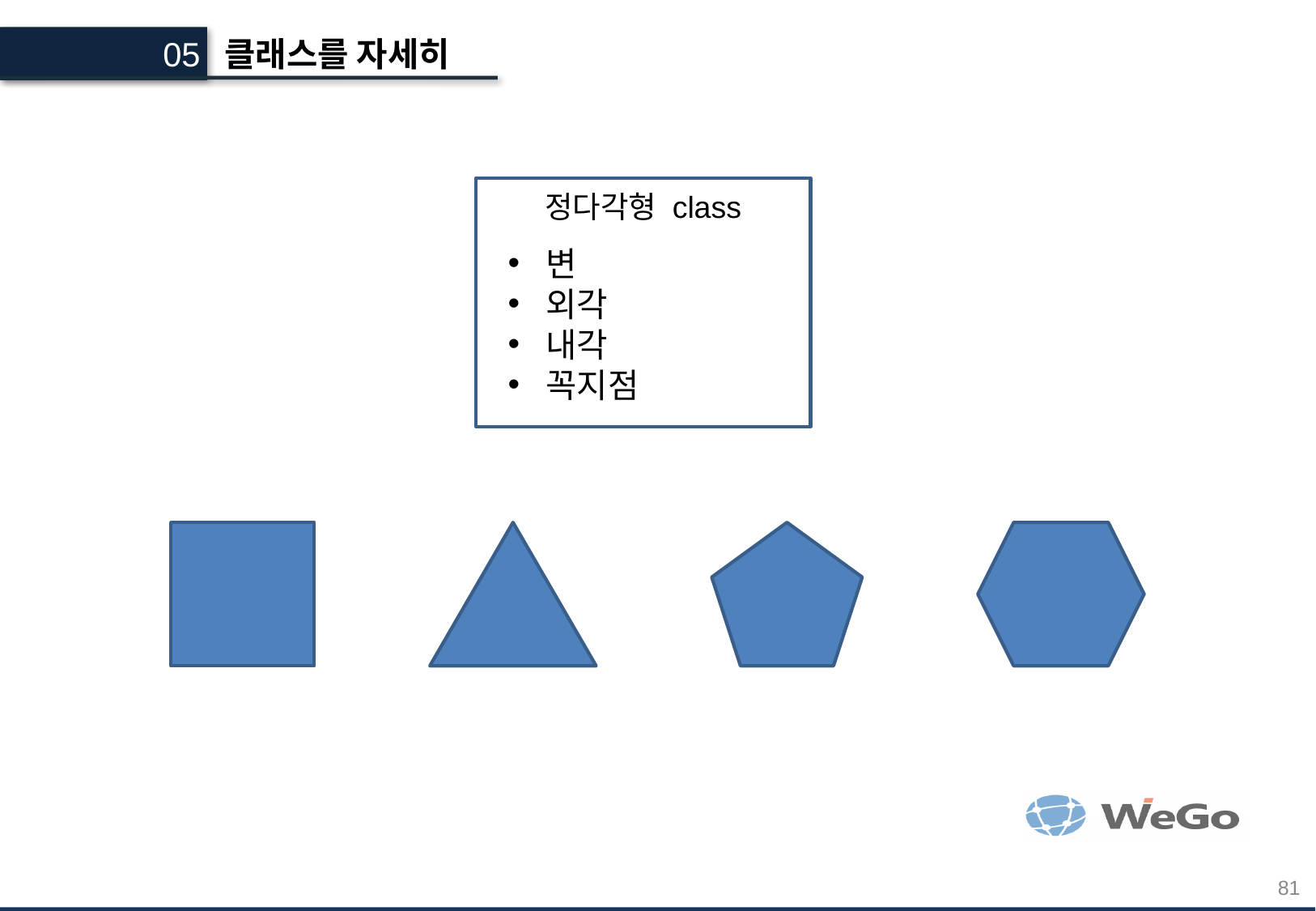

05
클래스를 자세히

정다각형 class
변
외각
내각
꼭지점

81